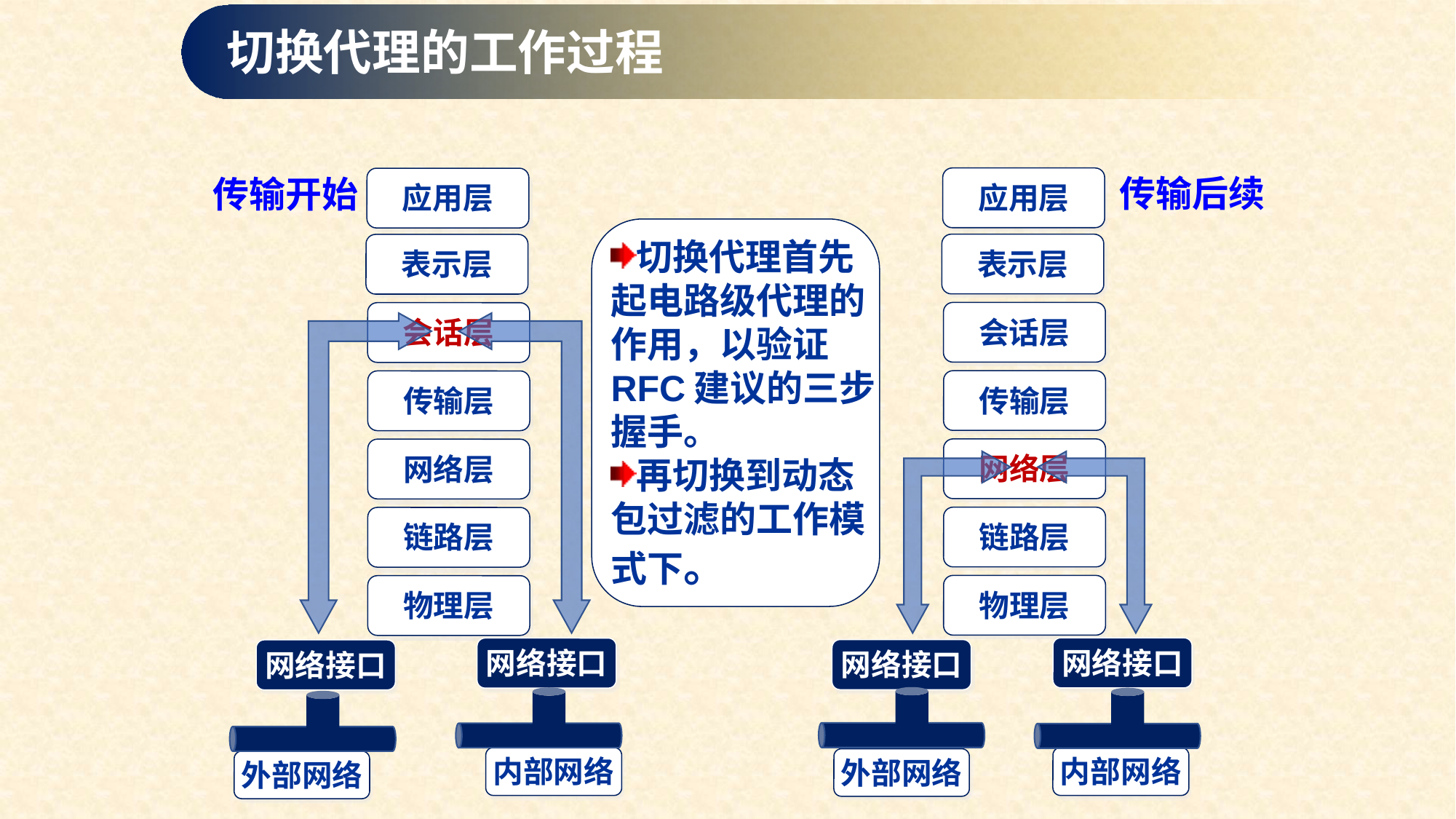

切换代理的工作过程
传输后续
传输开始
应用层
应用层

切换代理首先起电路级代理的作用，以验证RFC建议的三步握手。
再切换到动态包过滤的工作模式下。
表示层
表示层
会话层
会话层

传输层
传输层
网络层
网络层

链路层
链路层
物理层
物理层
网络接口
网络接口
网络接口
网络接口

内部网络
内部网络
外部网络
外部网络